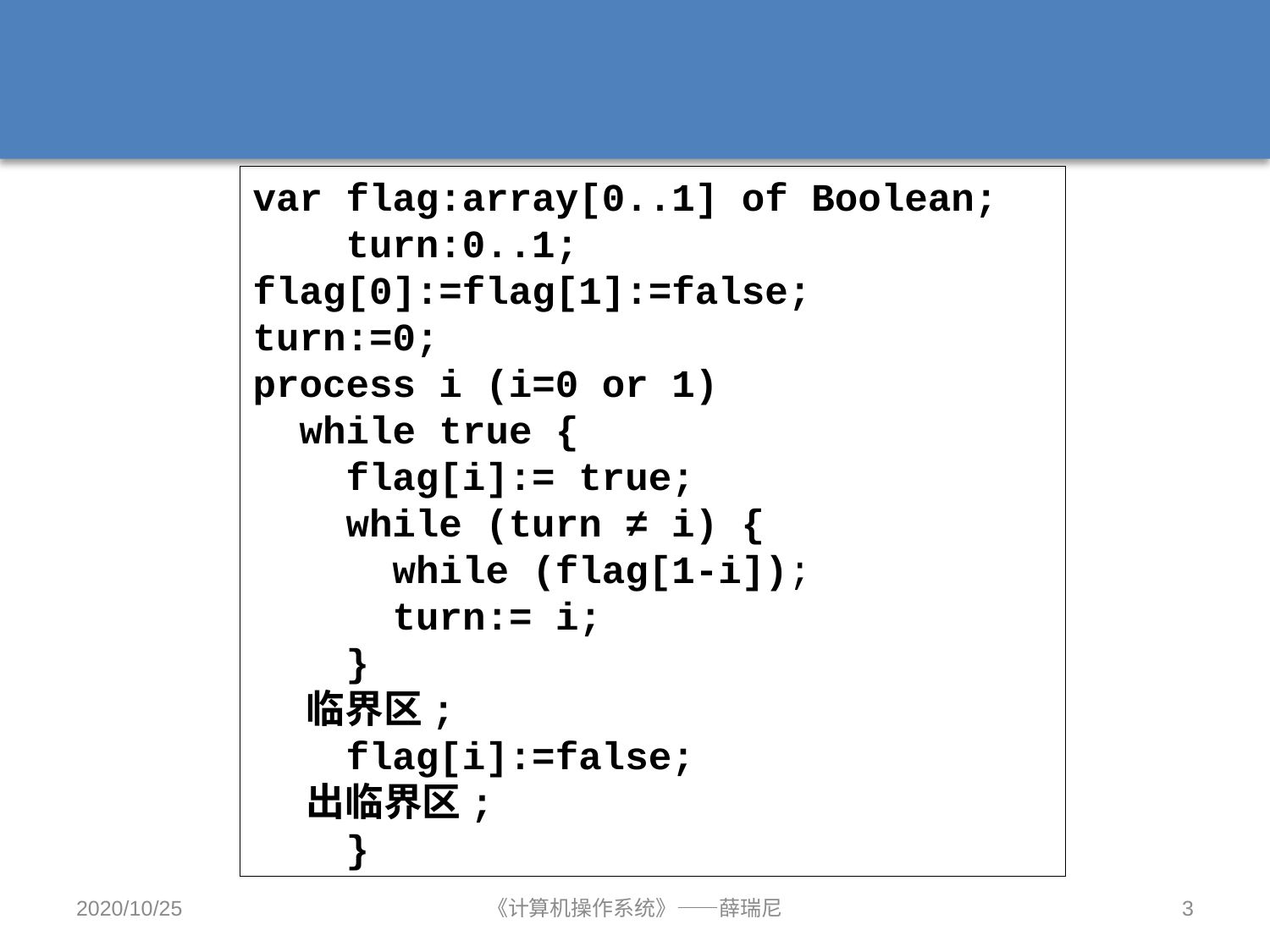

var flag:array[0..1] of Boolean;
    turn:0..1; flag[0]:=flag[1]:=false;
turn:=0;
process i (i=0 or 1)
  while true {
    flag[i]:= true;
    while (turn ≠ i) {
      while (flag[1-i]);
      turn:= i;
    }
     临界区;
    flag[i]:=false;
     出临界区;
    }
2020/10/25
《计算机操作系统》——薛瑞尼
3